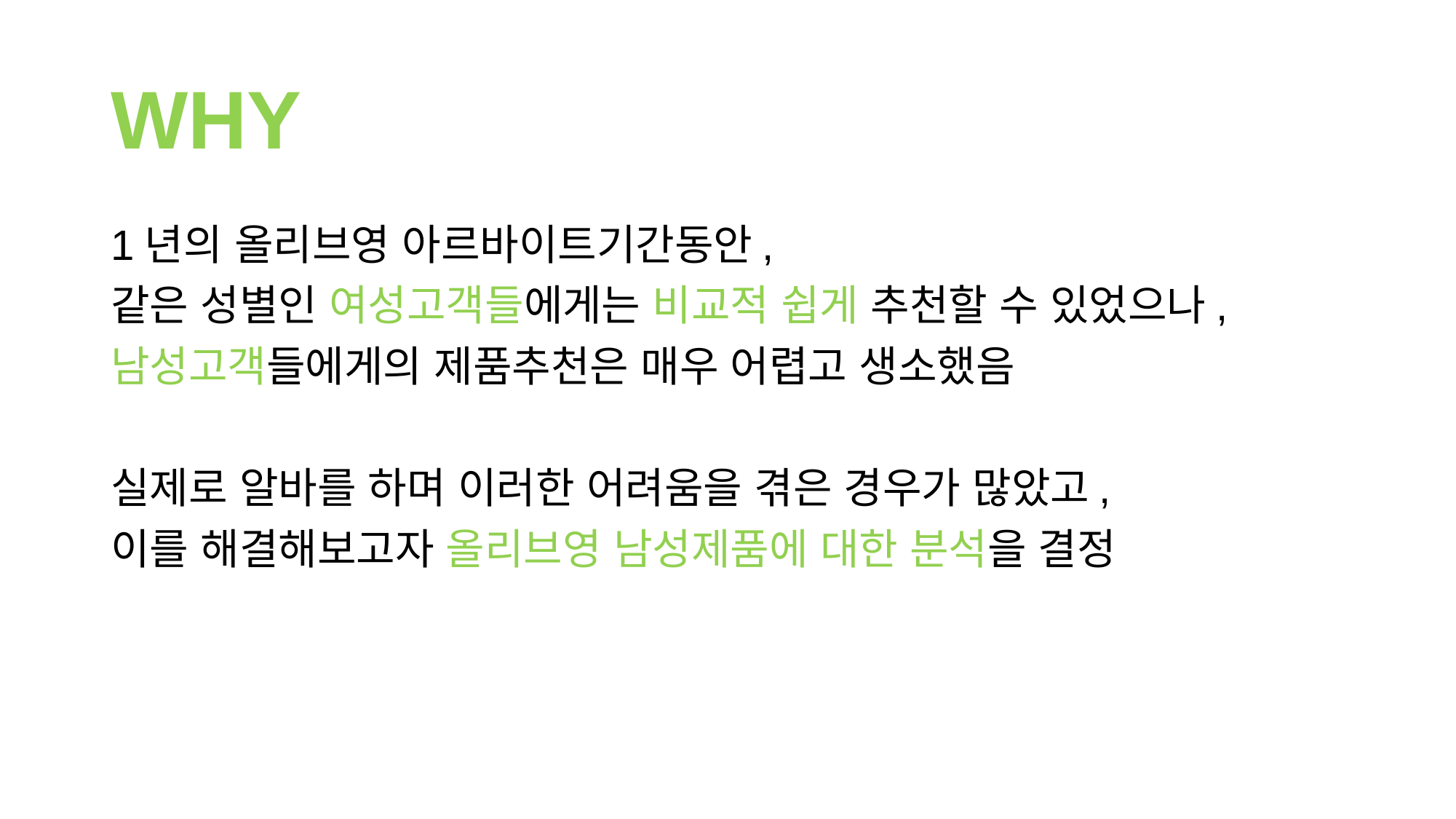

# WHY
1년의 올리브영 아르바이트기간동안,
같은 성별인 여성고객들에게는 비교적 쉽게 추천할 수 있었으나,
남성고객들에게의 제품추천은 매우 어렵고 생소했음

실제로 알바를 하며 이러한 어려움을 겪은 경우가 많았고,
이를 해결해보고자 올리브영 남성제품에 대한 분석을 결정